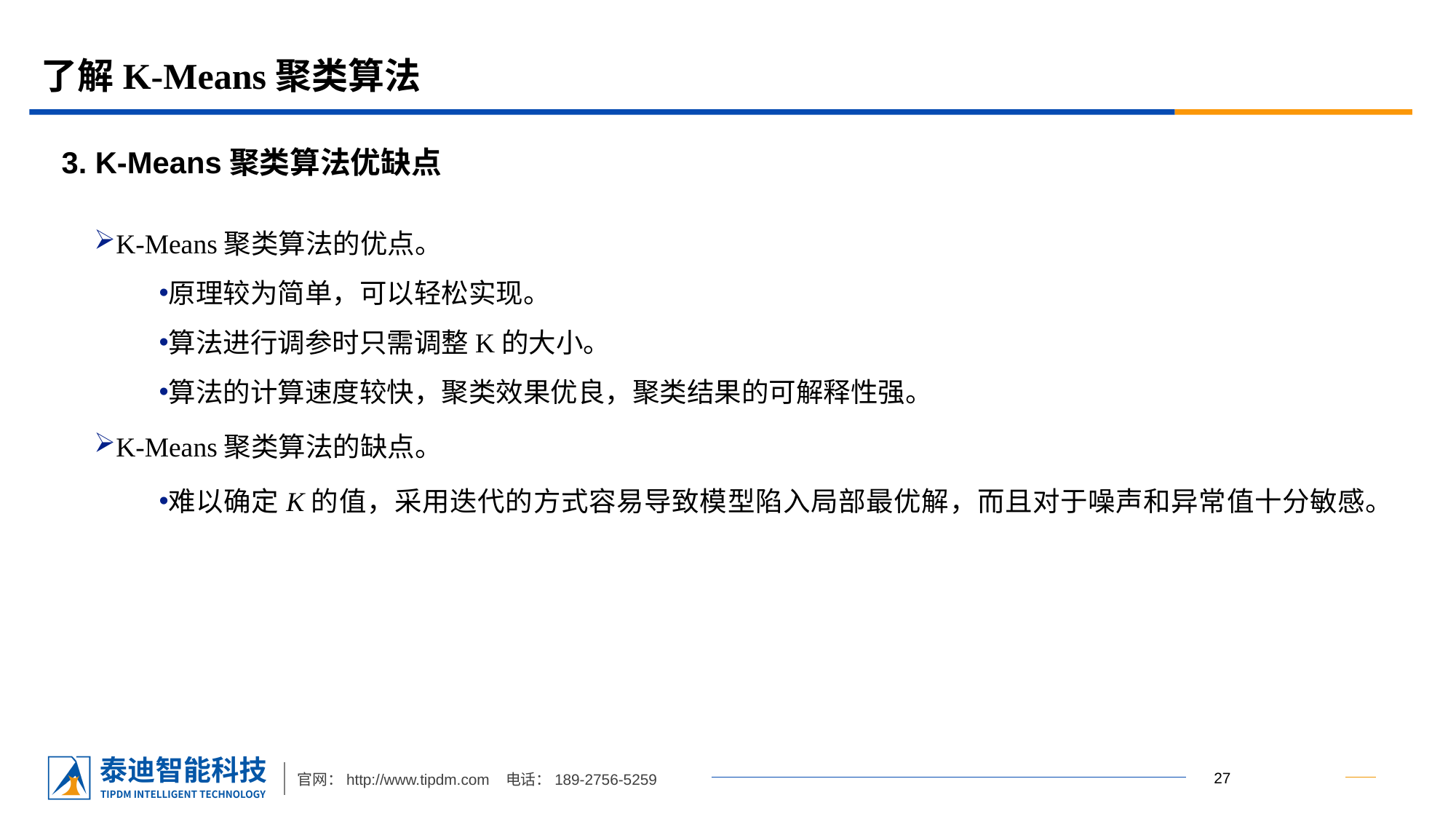

# 了解K-Means聚类算法
3. K-Means聚类算法优缺点
K-Means聚类算法的优点。
原理较为简单，可以轻松实现。
算法进行调参时只需调整K的大小。
算法的计算速度较快，聚类效果优良，聚类结果的可解释性强。
K-Means聚类算法的缺点。
难以确定K的值，采用迭代的方式容易导致模型陷入局部最优解，而且对于噪声和异常值十分敏感。